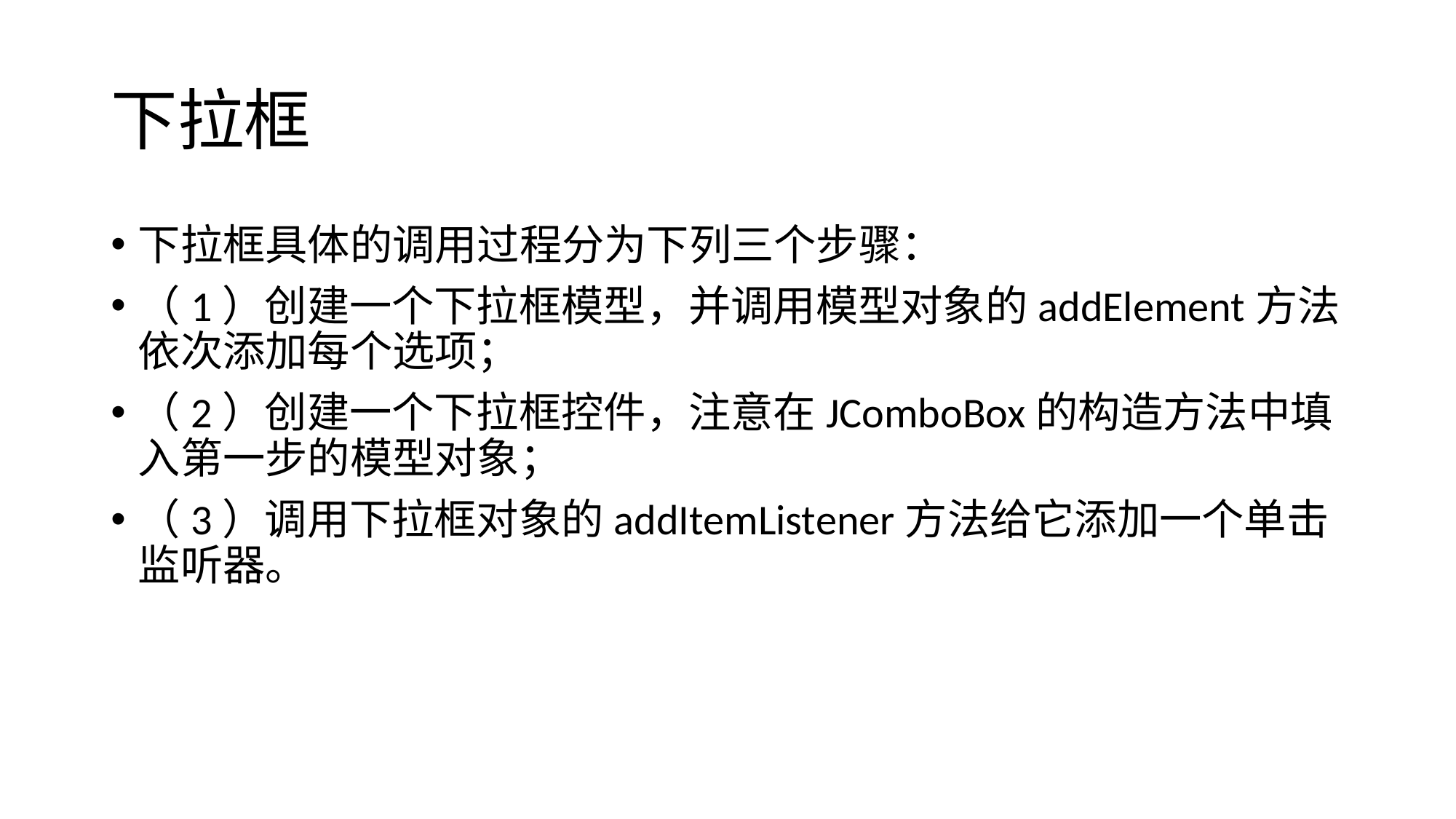

# 下拉框
下拉框具体的调用过程分为下列三个步骤：
（1）创建一个下拉框模型，并调用模型对象的addElement方法依次添加每个选项；
（2）创建一个下拉框控件，注意在JComboBox的构造方法中填入第一步的模型对象；
（3）调用下拉框对象的addItemListener方法给它添加一个单击监听器。